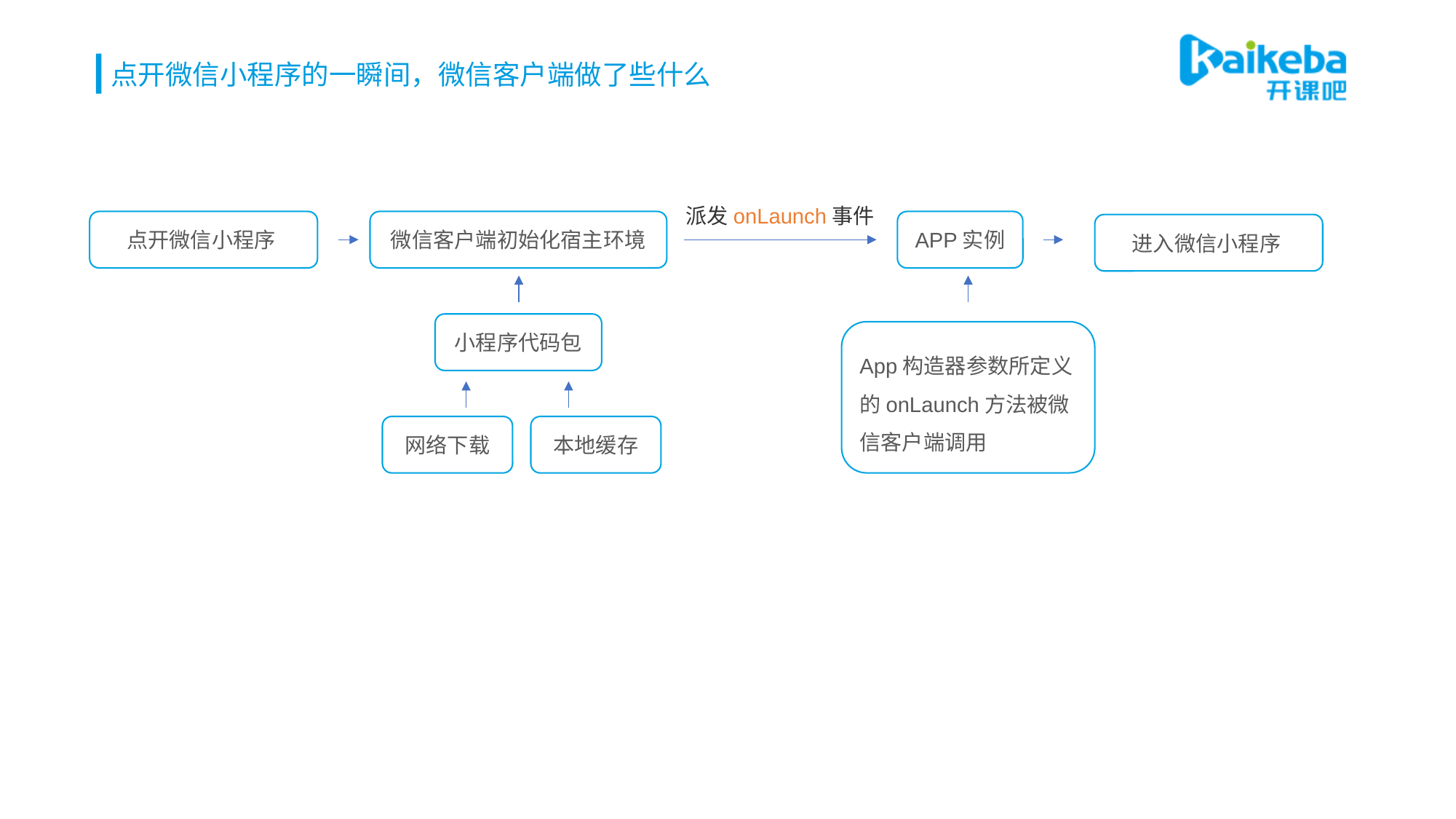

# 点开微信小程序的一瞬间，微信客户端做了些什么
派发onLaunch事件
点开微信小程序
微信客户端初始化宿主环境
APP实例
进入微信小程序
小程序代码包
App构造器参数所定义的onLaunch方法被微信客户端调用
网络下载
本地缓存